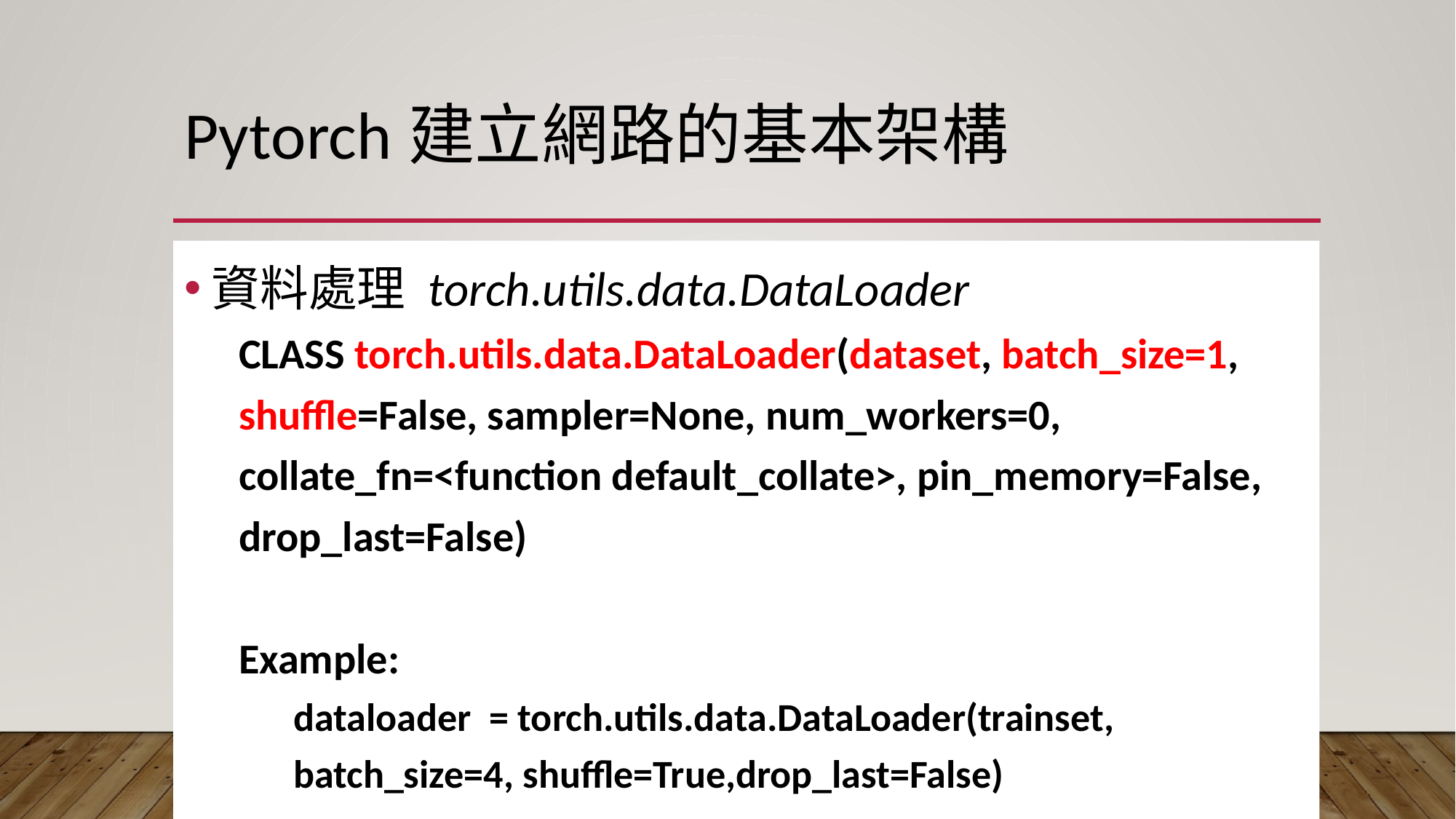

# Pytorch建立網路的基本架構
資料處理 torch.utils.data.DataLoader
CLASS torch.utils.data.DataLoader(dataset, batch_size=1, shuffle=False, sampler=None, num_workers=0, collate_fn=<function default_collate>, pin_memory=False, drop_last=False)

Example:
dataloader  = torch.utils.data.DataLoader(trainset, batch_size=4, shuffle=True,drop_last=False)